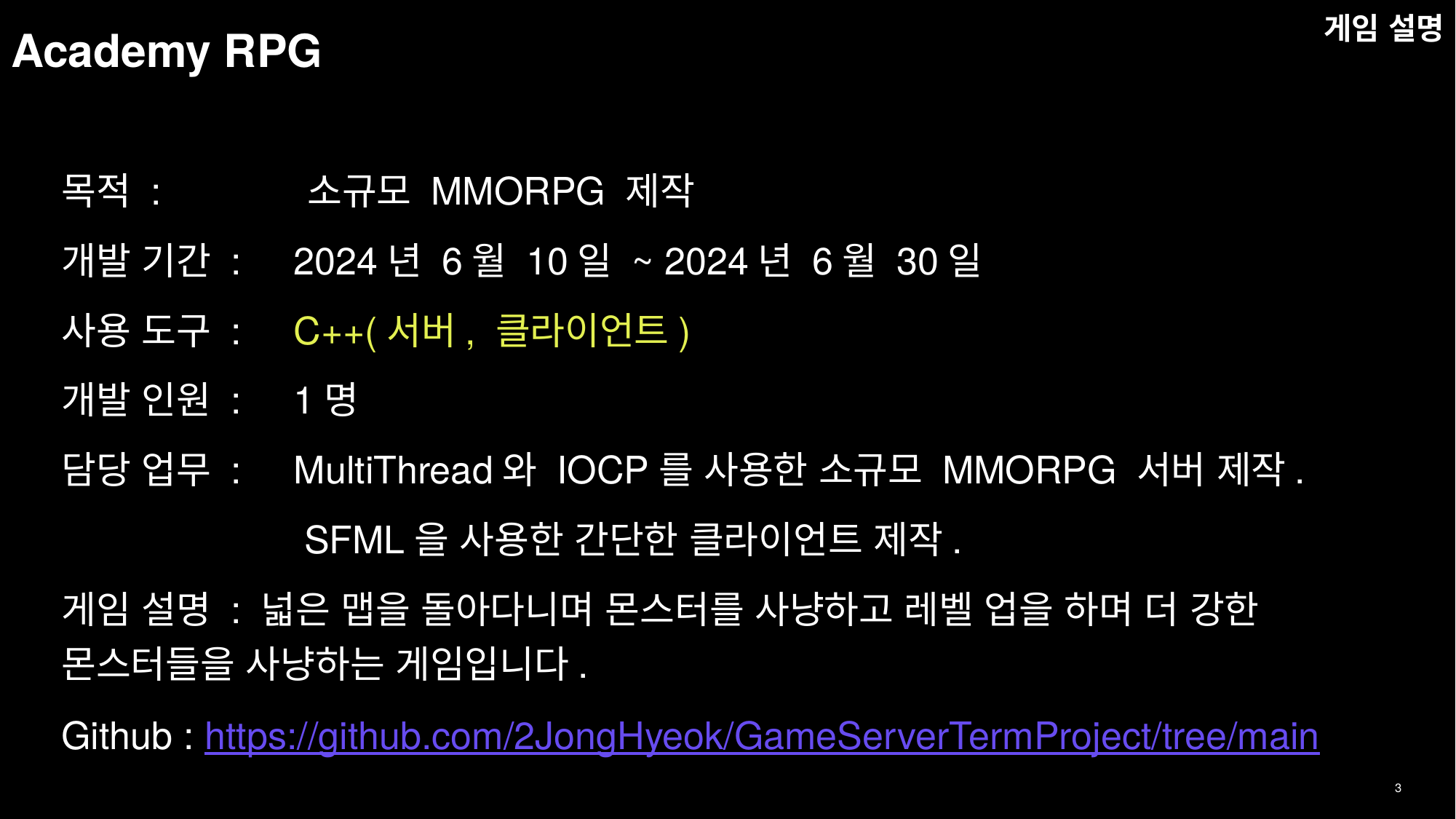

# Academy RPG
게임 설명
목적 :             소규모 MMORPG 제작
개발 기간 :     2024년 6월 10일 ~ 2024년 6월 30일
사용 도구 :     C++(서버, 클라이언트)
개발 인원 :     1명
담당 업무 :     MultiThread와 IOCP를 사용한 소규모 MMORPG 서버 제작.
                       SFML을 사용한 간단한 클라이언트 제작.
게임 설명 : 넓은 맵을 돌아다니며 몬스터를 사냥하고 레벨 업을 하며 더 강한 몬스터들을 사냥하는 게임입니다.
Github : https://github.com/2JongHyeok/GameServerTermProject/tree/main

3